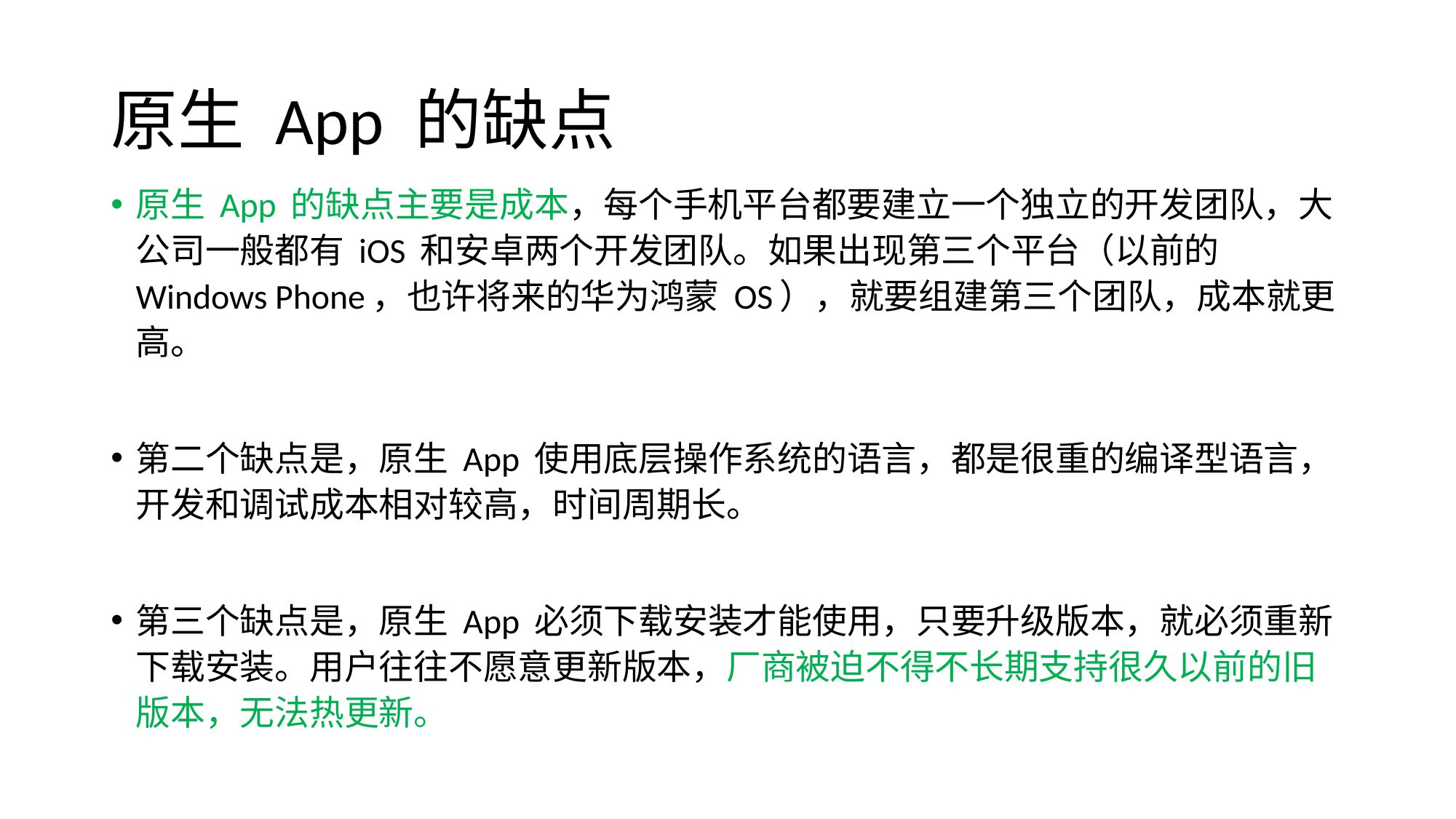

# 原生 App 的缺点
原生 App 的缺点主要是成本，每个手机平台都要建立一个独立的开发团队，大公司一般都有 iOS 和安卓两个开发团队。如果出现第三个平台（以前的 Windows Phone，也许将来的华为鸿蒙 OS），就要组建第三个团队，成本就更高。

第二个缺点是，原生 App 使用底层操作系统的语言，都是很重的编译型语言，开发和调试成本相对较高，时间周期长。

第三个缺点是，原生 App 必须下载安装才能使用，只要升级版本，就必须重新下载安装。用户往往不愿意更新版本，厂商被迫不得不长期支持很久以前的旧版本，无法热更新。